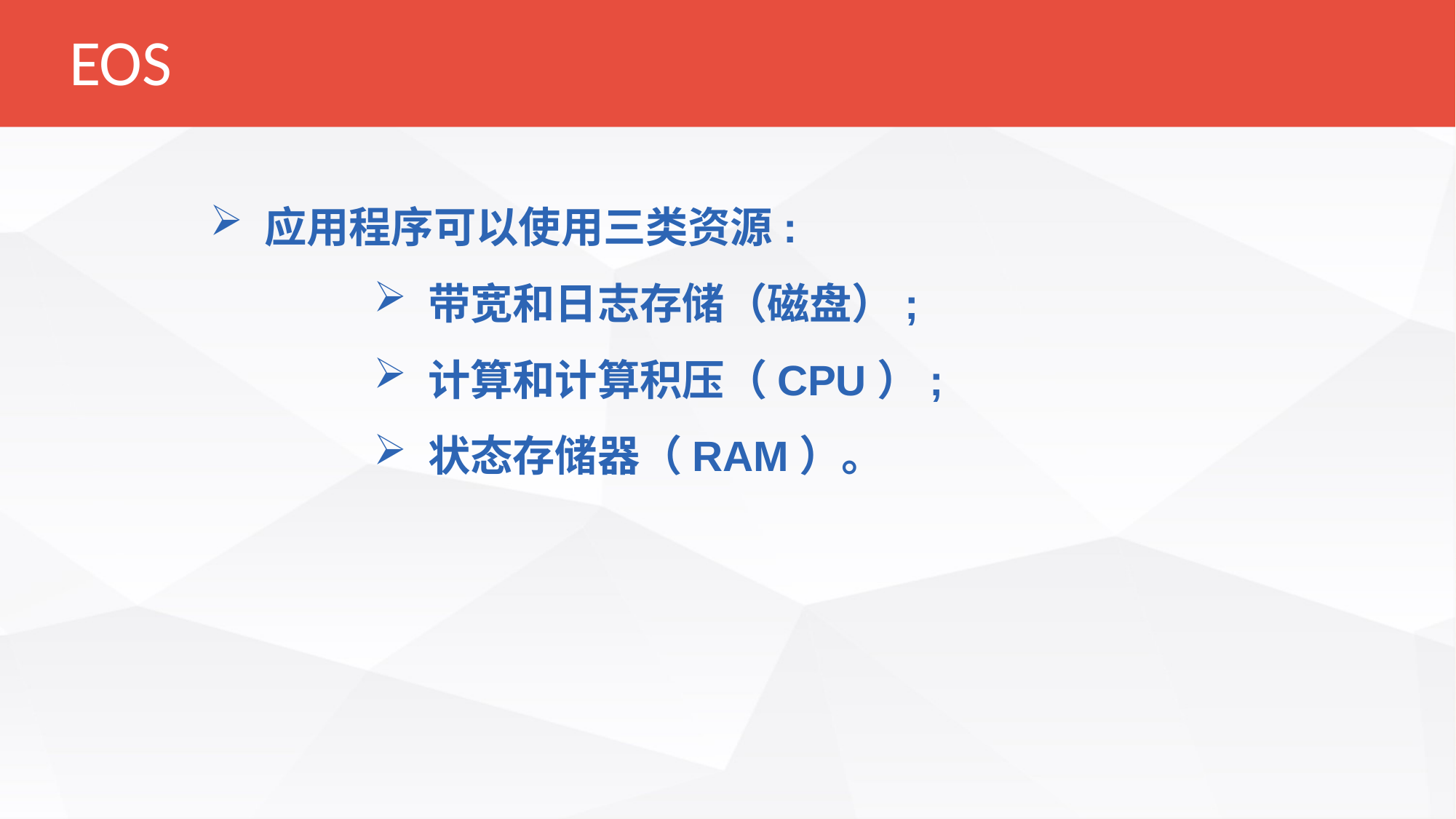

EOS

应用程序可以使用三类资源:
带宽和日志存储（磁盘）;
计算和计算积压（CPU）;
状态存储器（RAM）。